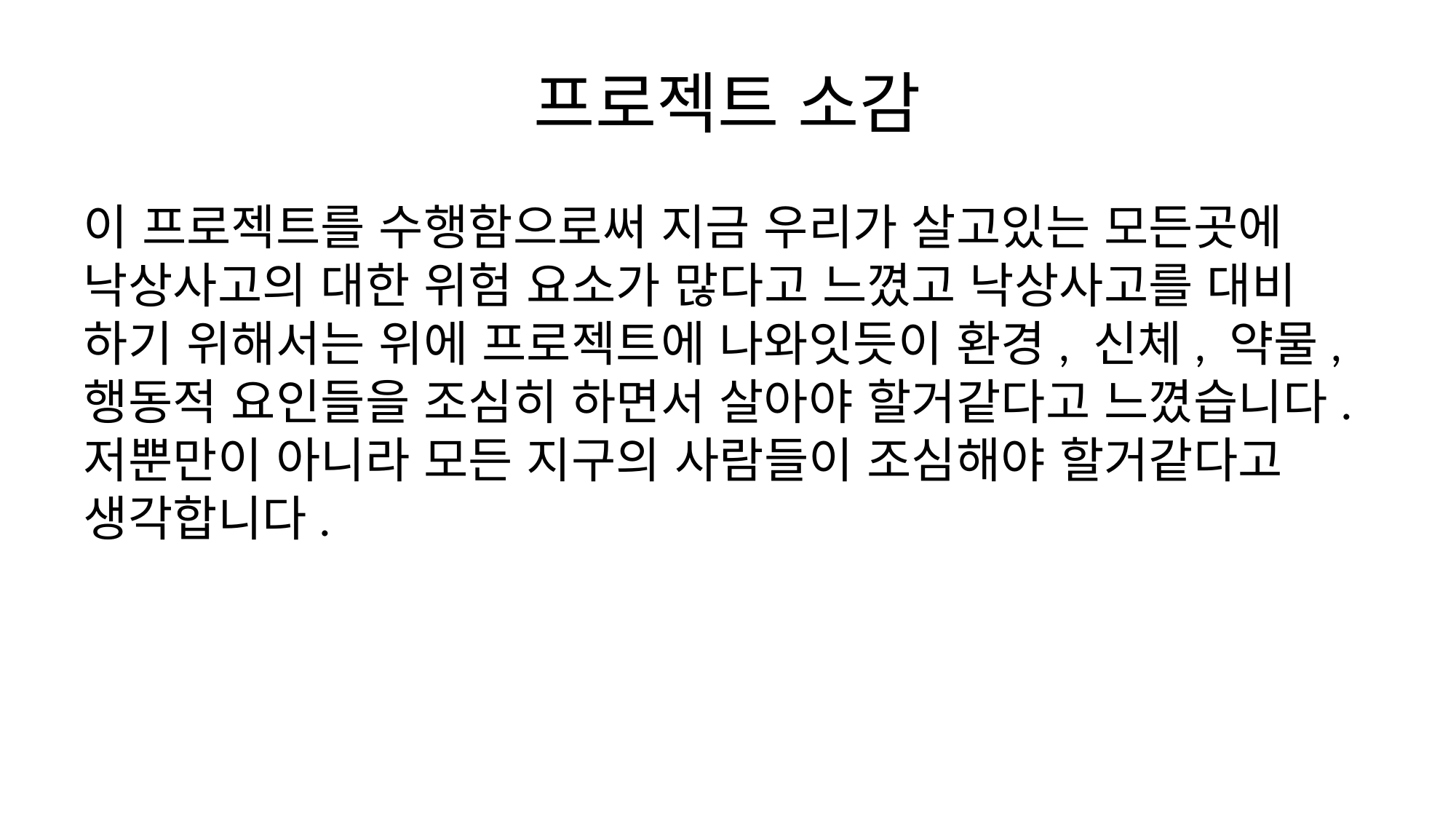

# 프로젝트 소감
이 프로젝트를 수행함으로써 지금 우리가 살고있는 모든곳에 낙상사고의 대한 위험 요소가 많다고 느꼈고 낙상사고를 대비 하기 위해서는 위에 프로젝트에 나와잇듯이 환경, 신체, 약물, 행동적 요인들을 조심히 하면서 살아야 할거같다고 느꼈습니다. 저뿐만이 아니라 모든 지구의 사람들이 조심해야 할거같다고 생각합니다.